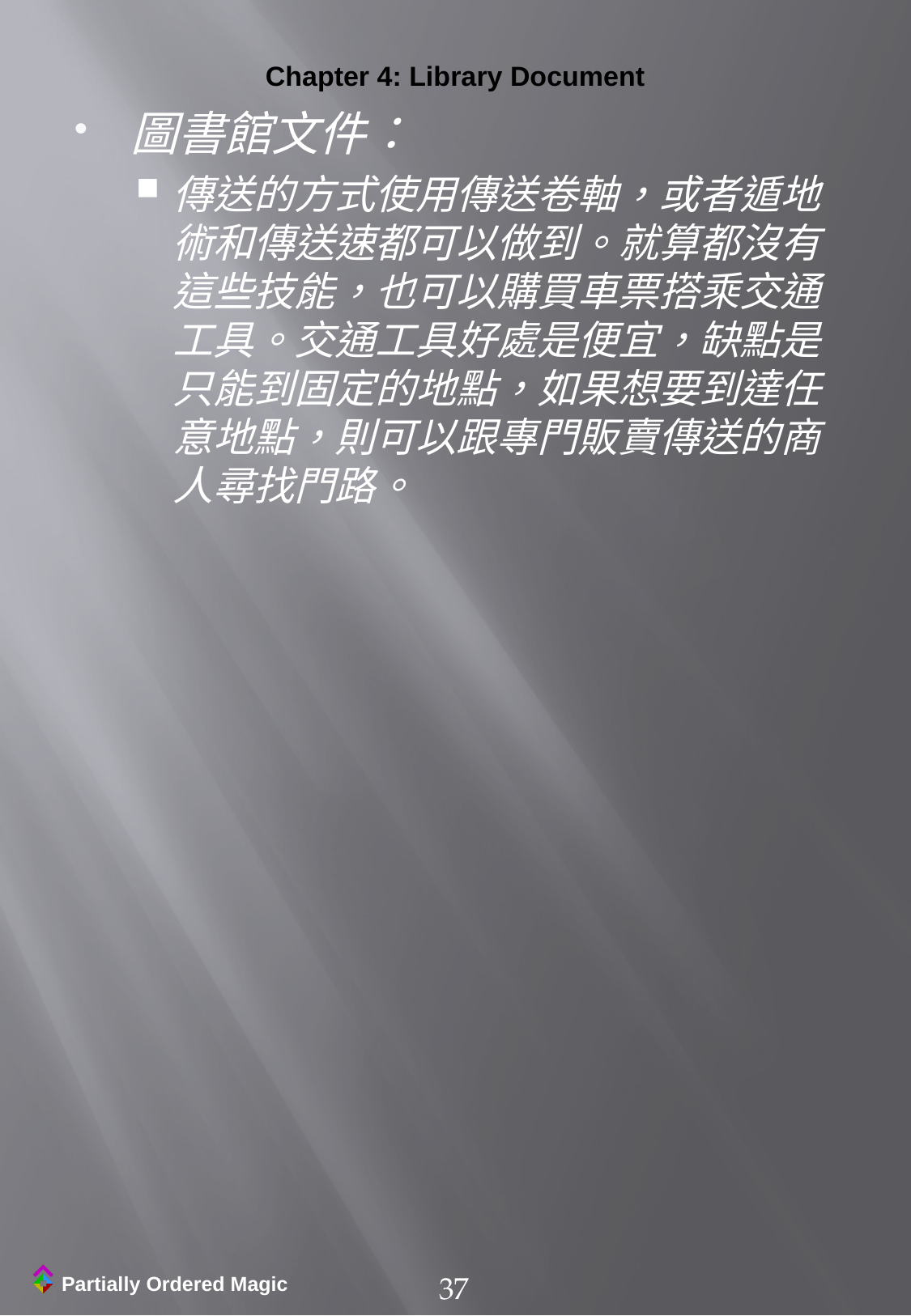

# Chapter 4: Library Document
圖書館文件：
傳送的方式使用傳送卷軸，或者遁地術和傳送速都可以做到。就算都沒有這些技能，也可以購買車票搭乘交通工具。交通工具好處是便宜，缺點是只能到固定的地點，如果想要到達任意地點，則可以跟專門販賣傳送的商人尋找門路。